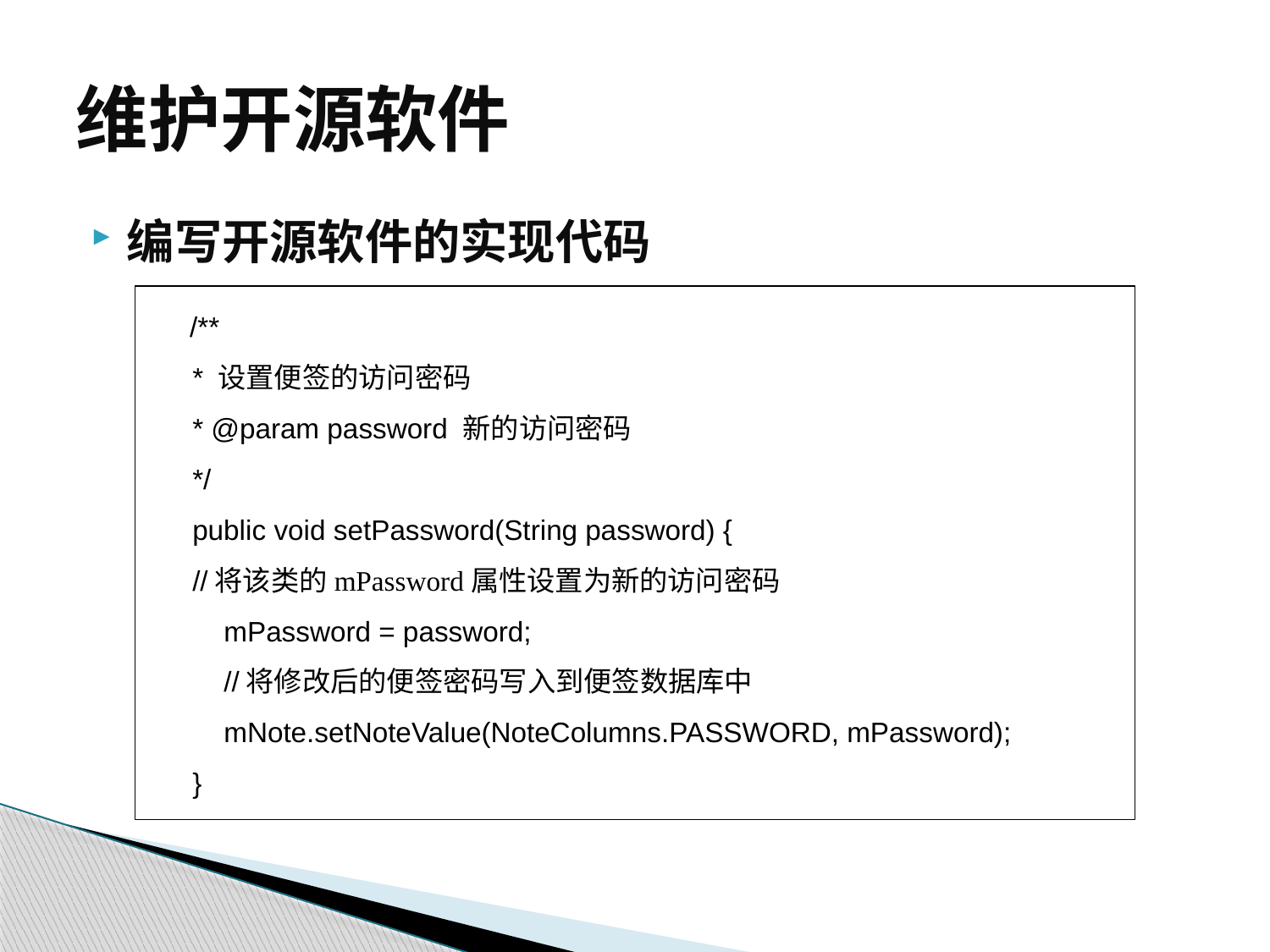

# 维护开源软件
编写开源软件的实现代码
 /**
 * 设置便签的访问密码
 * @param password 新的访问密码
 */
 public void setPassword(String password) {
 //将该类的mPassword属性设置为新的访问密码
     mPassword = password;
     //将修改后的便签密码写入到便签数据库中
     mNote.setNoteValue(NoteColumns.PASSWORD, mPassword);
 }